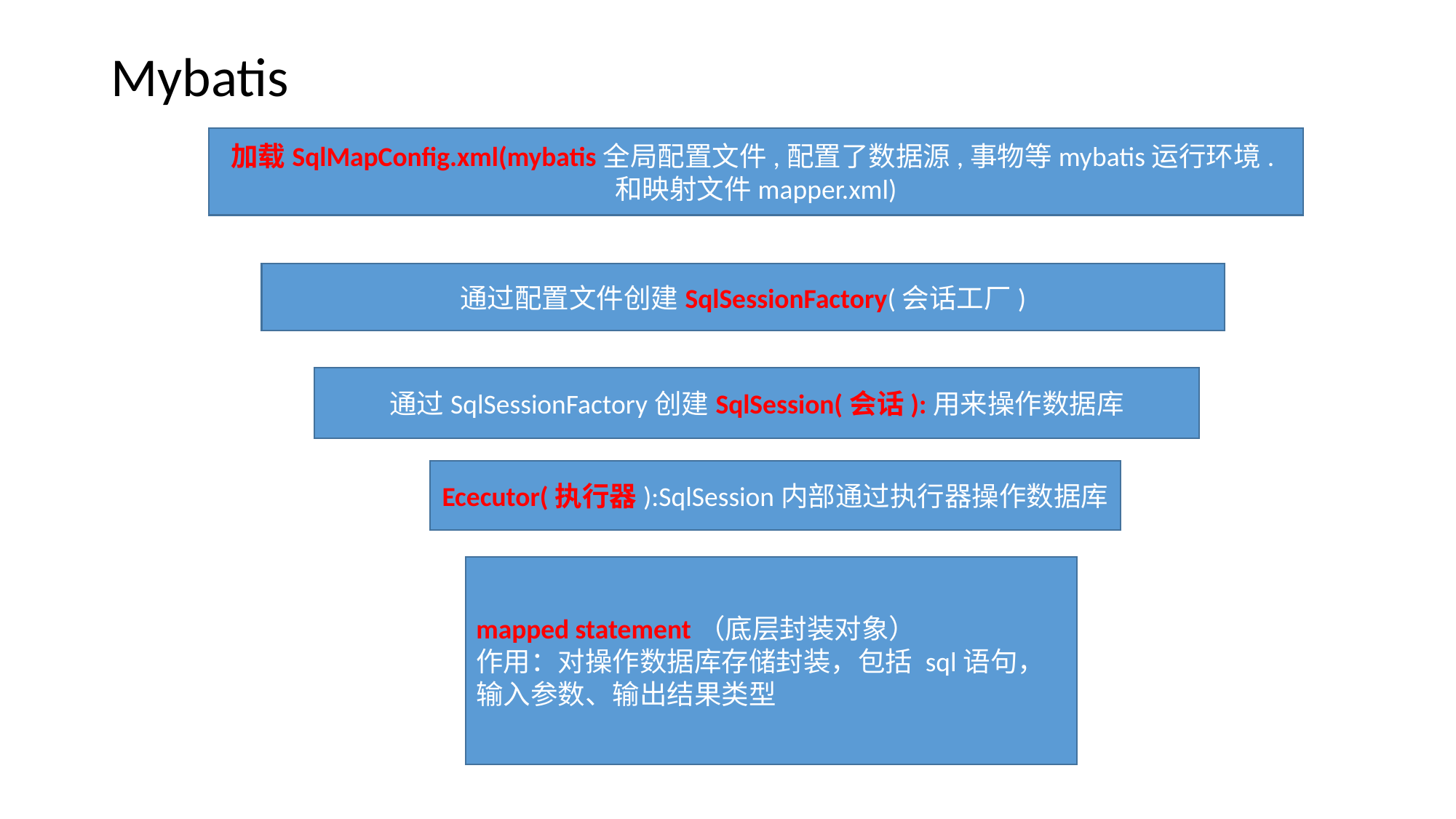

# Mybatis

加载SqlMapConfig.xml(mybatis全局配置文件,配置了数据源,事物等mybatis运行环境.和映射文件mapper.xml)
通过配置文件创建SqlSessionFactory(会话工厂)
通过SqlSessionFactory创建SqlSession(会话):用来操作数据库
Ececutor(执行器):SqlSession内部通过执行器操作数据库
mapped statement（底层封装对象）
作用：对操作数据库存储封装，包括 sql语句，输入参数、输出结果类型